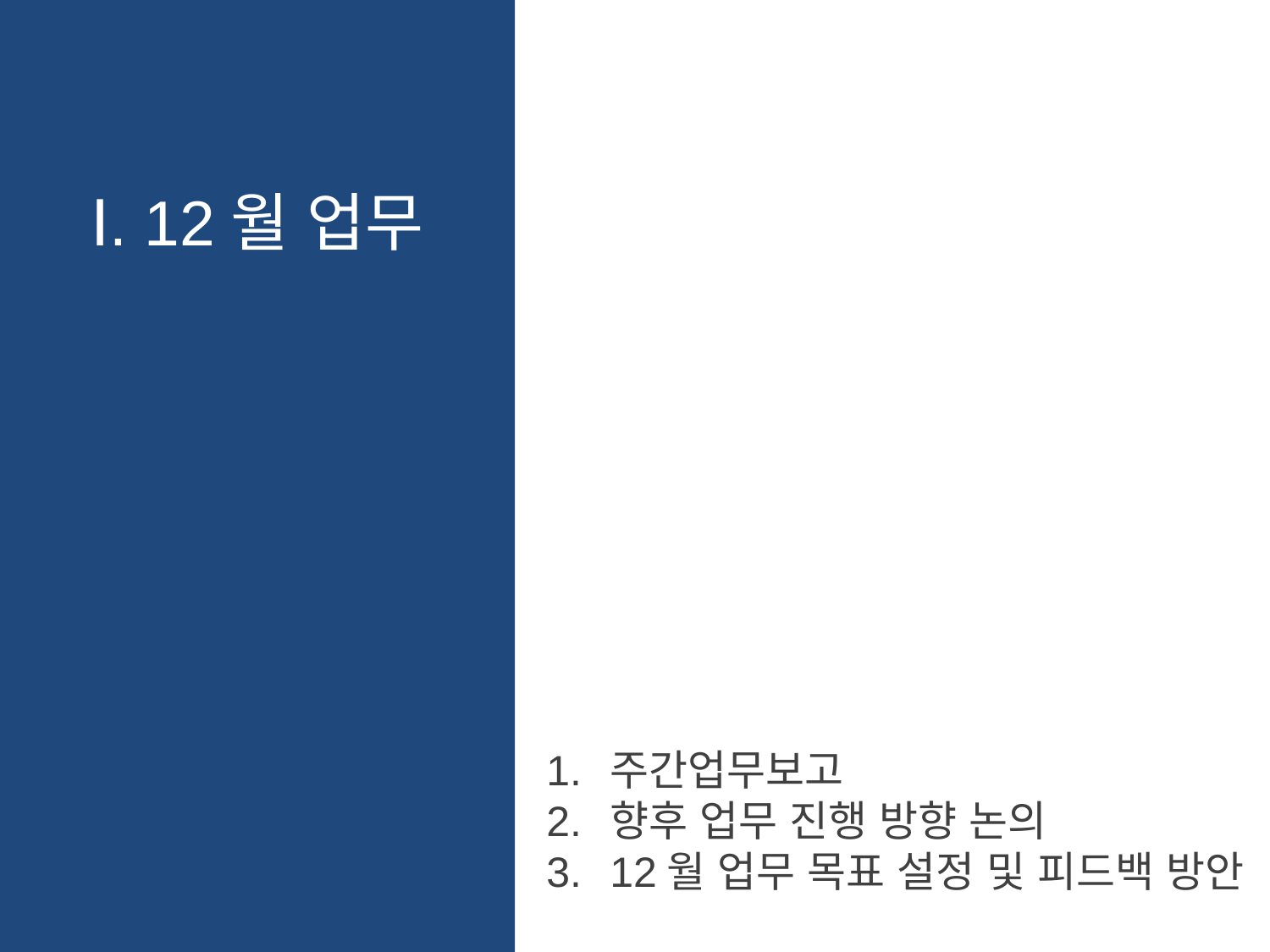

Ⅰ. 12월 업무
주간업무보고
향후 업무 진행 방향 논의
12월 업무 목표 설정 및 피드백 방안